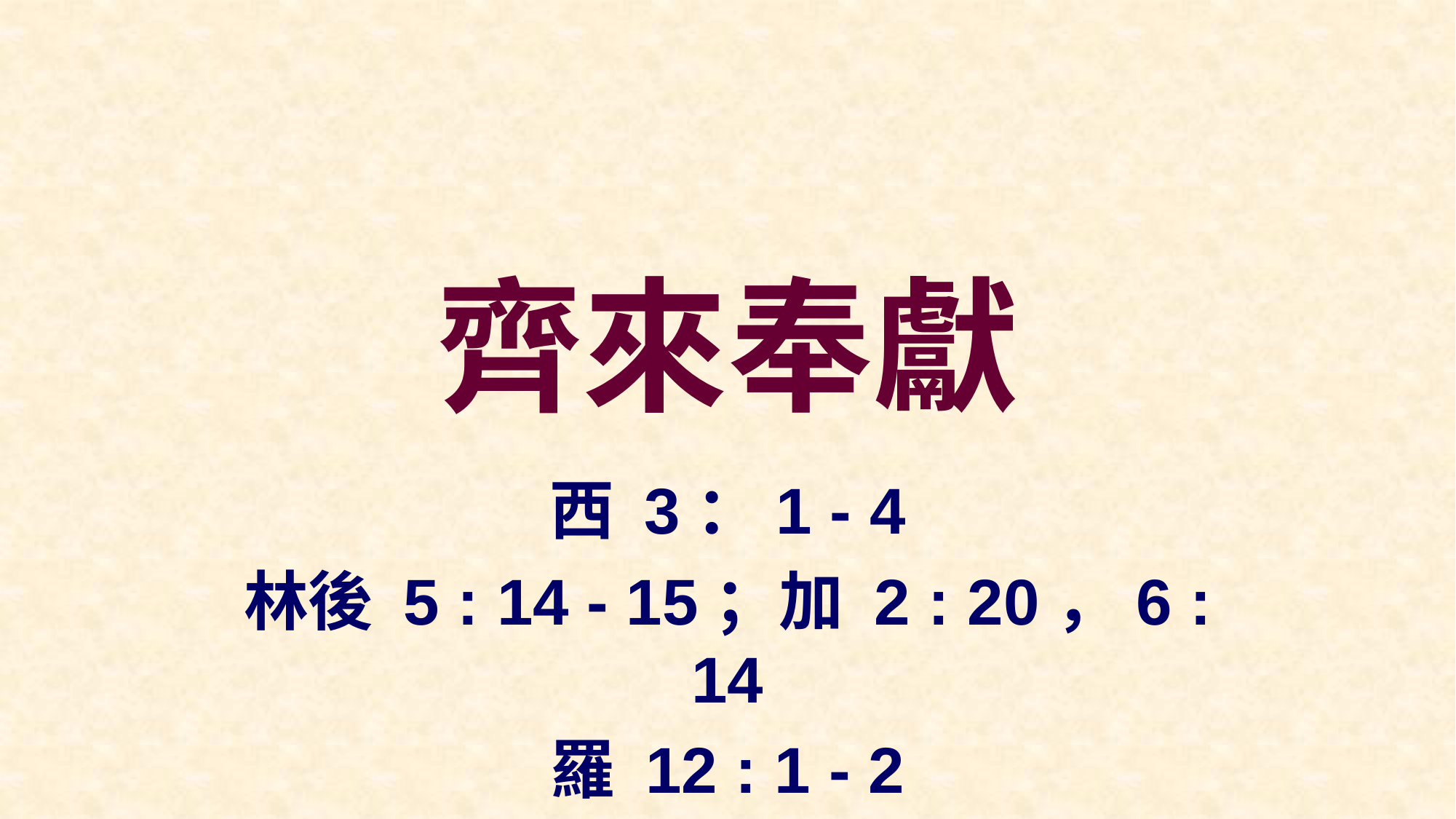

# 齊來奉獻
西 3：1 - 4
林後 5 : 14 - 15；加 2 : 20，6 : 14
羅 12 : 1 - 2